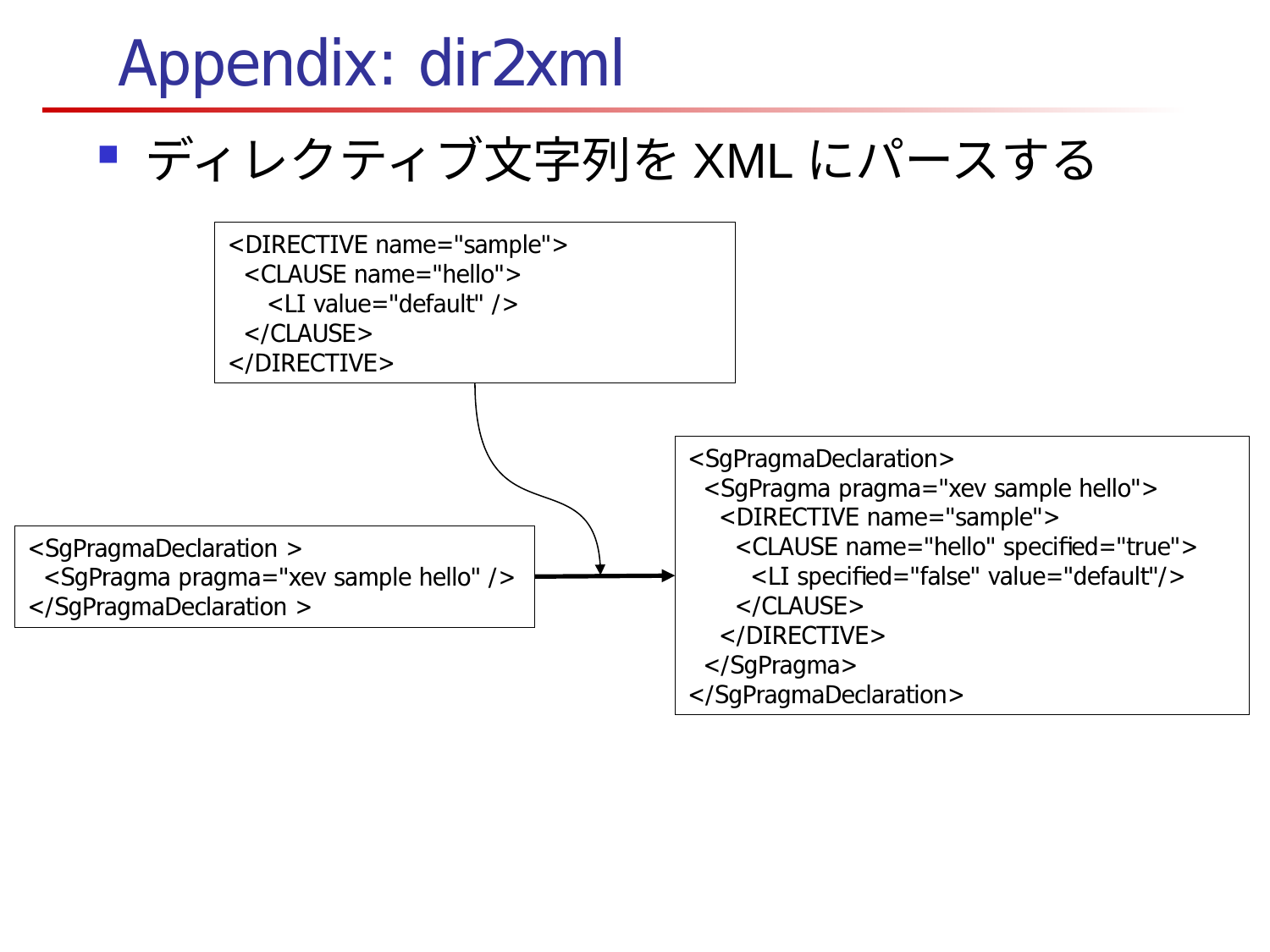

# Appendix: dir2xml
ディレクティブ文字列をXMLにパースする
<DIRECTIVE name="sample">
  <CLAUSE name="hello">
     <LI value="default" />
  </CLAUSE>
</DIRECTIVE>
<SgPragmaDeclaration>
  <SgPragma pragma="xev sample hello">
    <DIRECTIVE name="sample">
      <CLAUSE name="hello" specified="true">
        <LI specified="false" value="default"/>
      </CLAUSE>
    </DIRECTIVE>
  </SgPragma>
</SgPragmaDeclaration>
<SgPragmaDeclaration >
  <SgPragma pragma="xev sample hello" />
</SgPragmaDeclaration >